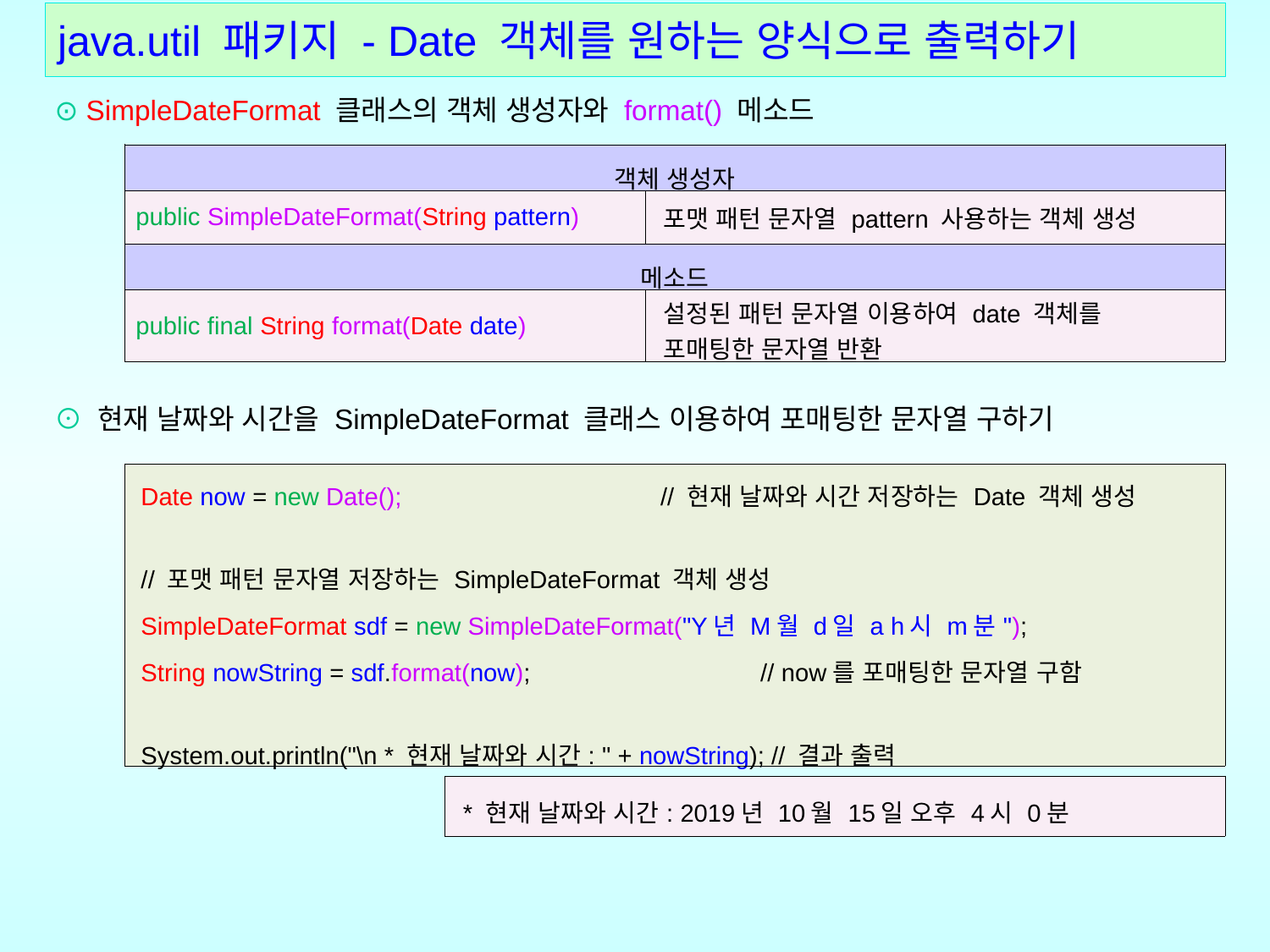

# java.util 패키지 - Date 객체를 원하는 양식으로 출력하기
⊙ SimpleDateFormat 클래스의 객체 생성자와 format() 메소드

⊙ 현재 날짜와 시간을 SimpleDateFormat 클래스 이용하여 포매팅한 문자열 구하기
| 객체 생성자 |  |
| --- | --- |
| public SimpleDateFormat(String pattern) | 포맷 패턴 문자열 pattern 사용하는 객체 생성 |
| 메소드 |  |
| public final String format(Date date) | 설정된 패턴 문자열 이용하여 date 객체를 포매팅한 문자열 반환 |
| Date now = new Date(); // 현재 날짜와 시간 저장하는 Date 객체 생성 // 포맷 패턴 문자열 저장하는 SimpleDateFormat 객체 생성 SimpleDateFormat sdf = new SimpleDateFormat("Y년 M월 d일 a h시 m분"); String nowString = sdf.format(now); // now를 포매팅한 문자열 구함 System.out.println("\n \* 현재 날짜와 시간: " + nowString); // 결과 출력 |
| --- |
| \* 현재 날짜와 시간: 2019년 10월 15일 오후 4시 0분 |
| --- |